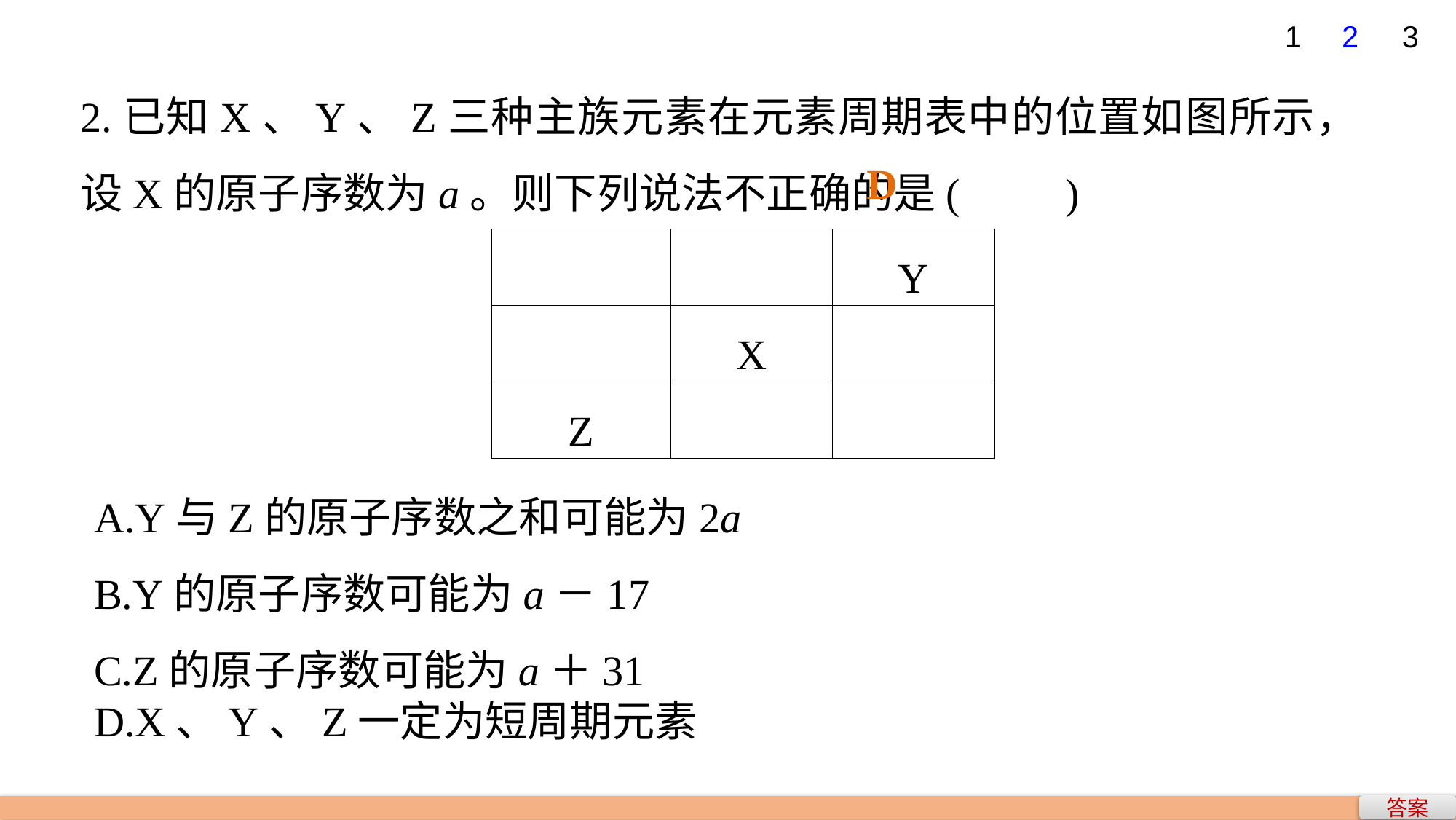

1
2
3
2.已知X、Y、Z三种主族元素在元素周期表中的位置如图所示，设X的原子序数为a。则下列说法不正确的是(　　)
D
|  |  | Y |
| --- | --- | --- |
|  | X |  |
| Z |  |  |
A.Y与Z的原子序数之和可能为2a
B.Y的原子序数可能为a－17
C.Z的原子序数可能为a＋31
D.X、Y、Z一定为短周期元素
答案